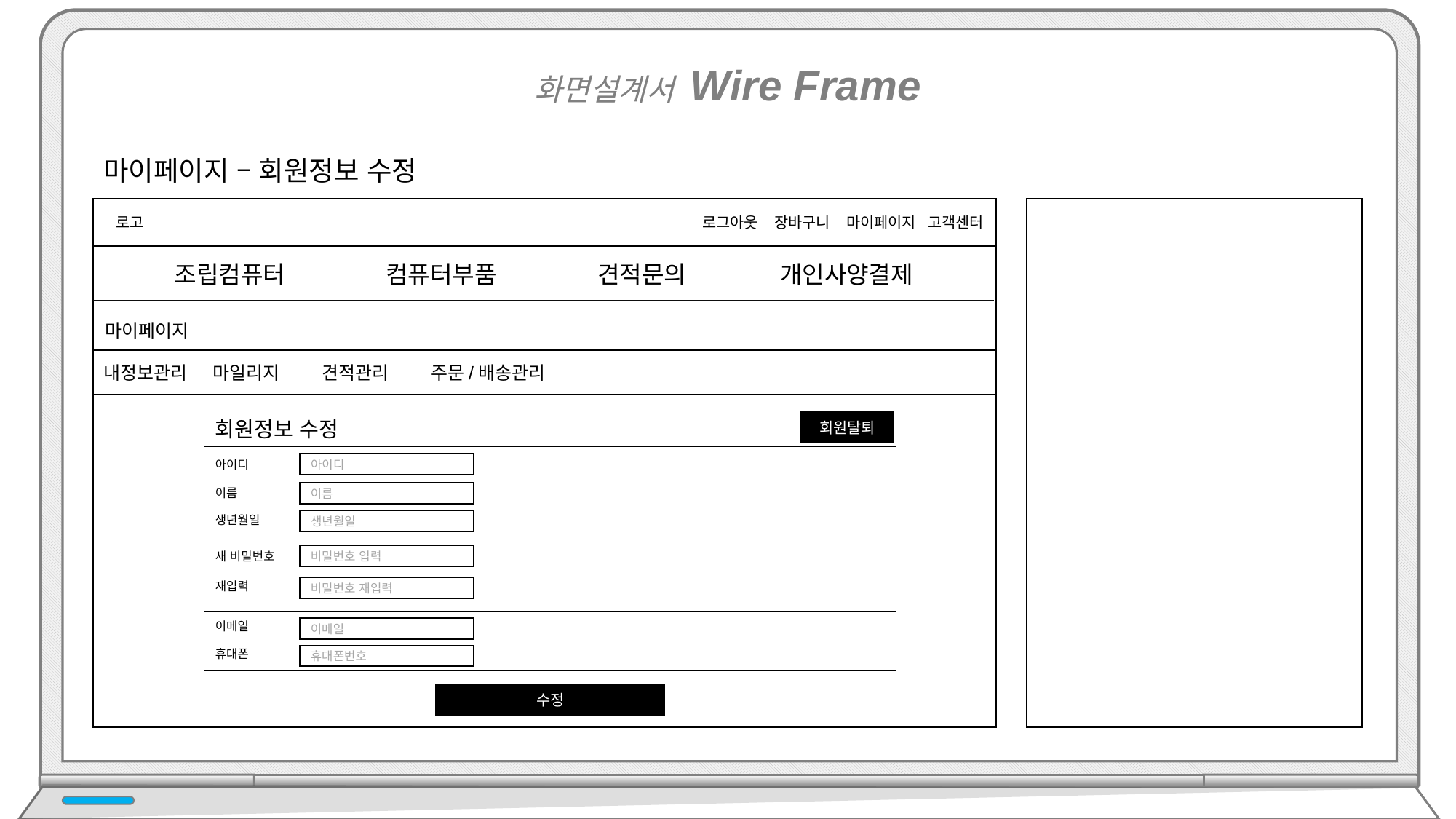

화면설계서 Wire Frame
마이페이지 – 회원정보 수정

로그아웃    장바구니    마이페이지   고객센터
로고
조립컴퓨터               컴퓨터부품               견적문의              개인사양결제
마이페이지
내정보관리	마일리지	견적관리	주문/배송관리
회원정보 수정
회원탈퇴
아이디
아이디
이름
이름
생년월일
생년월일
새 비밀번호
비밀번호 입력
재입력
비밀번호 재입력
이메일
이메일
휴대폰
휴대폰번호
수정